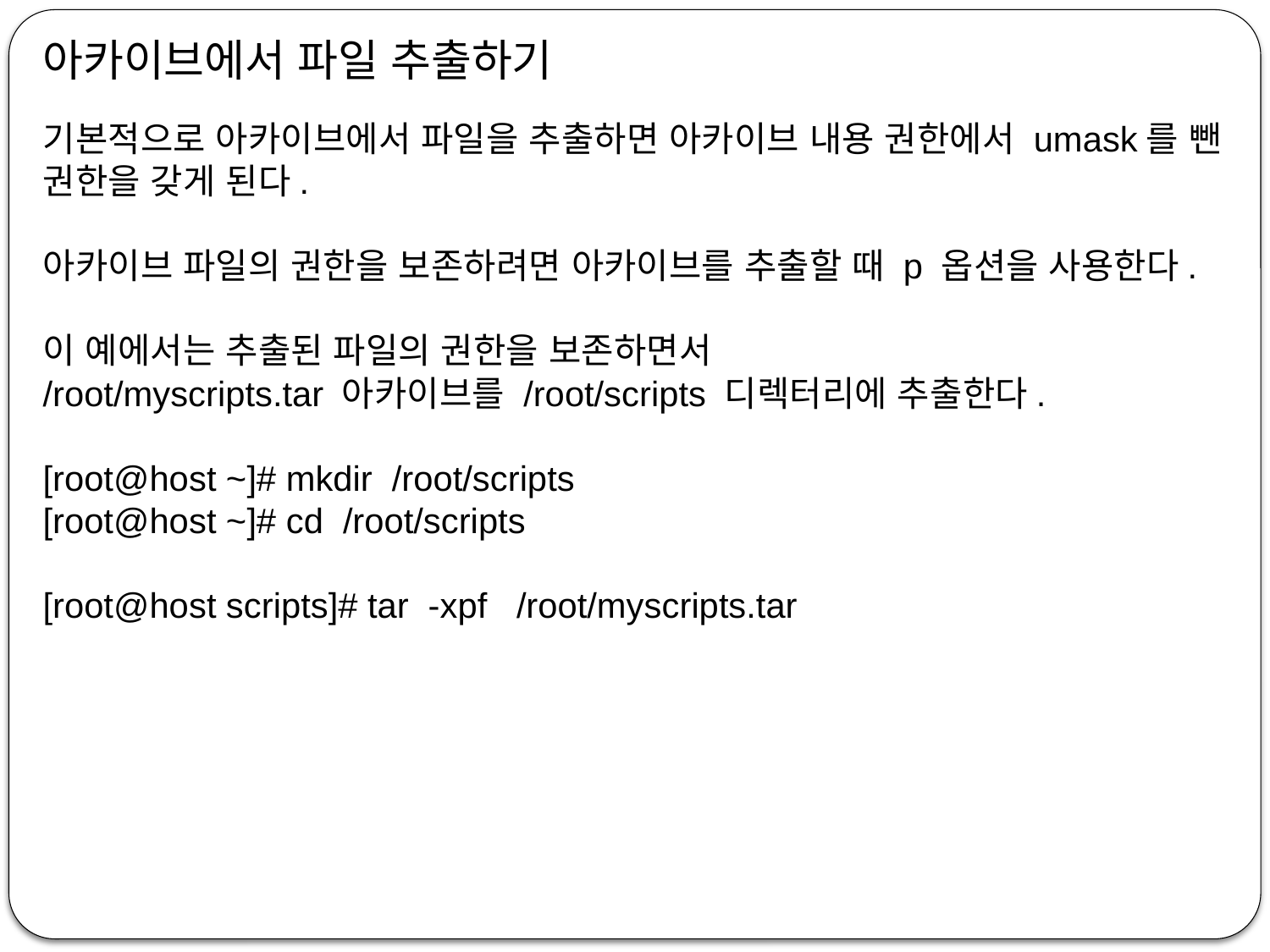

아카이브에서 파일 추출하기

기본적으로 아카이브에서 파일을 추출하면 아카이브 내용 권한에서 umask를 뺀 권한을 갖게 된다.

아카이브 파일의 권한을 보존하려면 아카이브를 추출할 때 p 옵션을 사용한다.

이 예에서는 추출된 파일의 권한을 보존하면서
/root/myscripts.tar 아카이브를 /root/scripts 디렉터리에 추출한다.

[root@host ~]# mkdir  /root/scripts
[root@host ~]# cd  /root/scripts

[root@host scripts]# tar  -xpf   /root/myscripts.tar